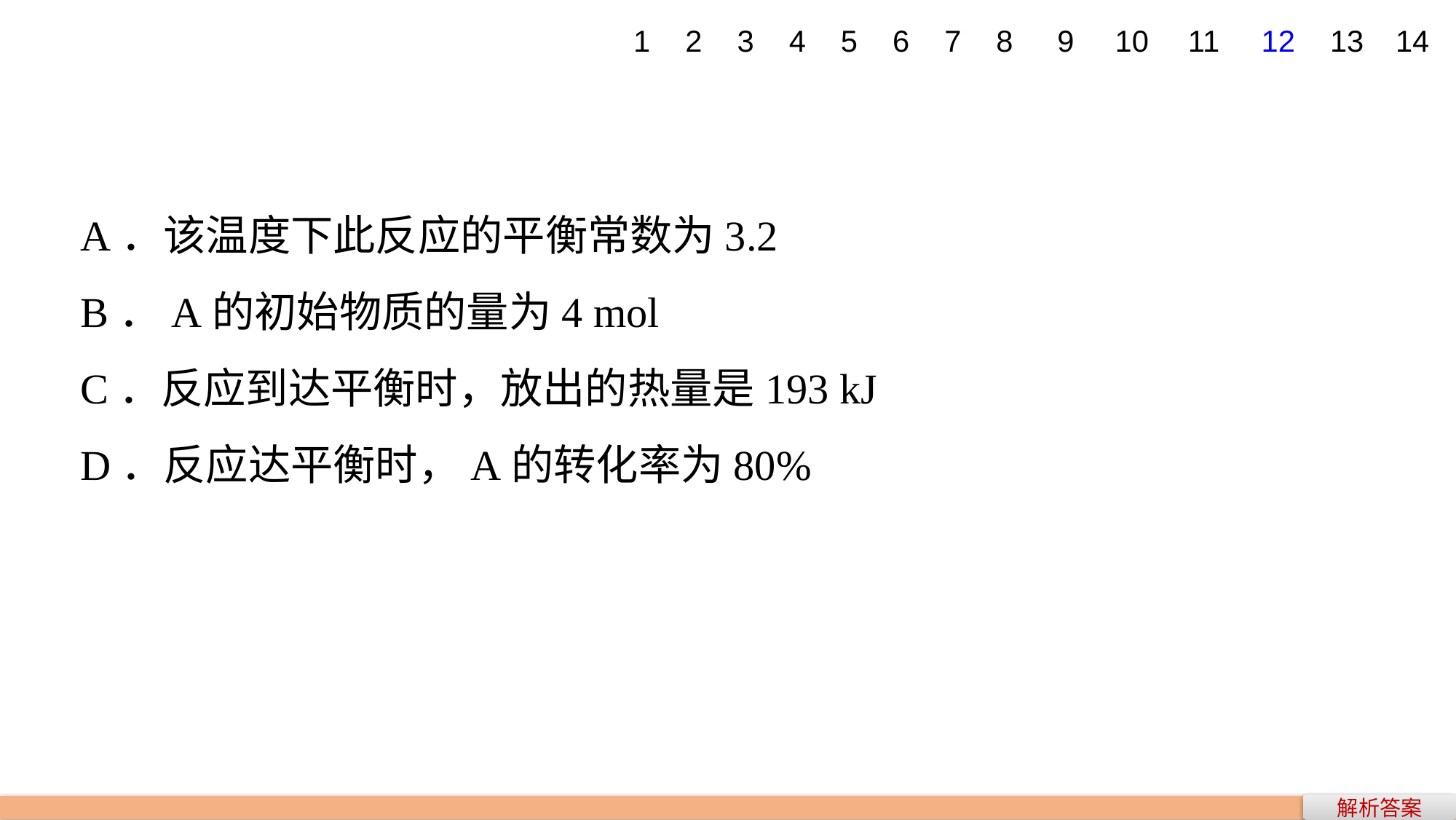

1
2
3
4
5
6
7
8
9
10
11
12
13
14
A．该温度下此反应的平衡常数为3.2
B．A的初始物质的量为4 mol
C．反应到达平衡时，放出的热量是193 kJ
D．反应达平衡时，A的转化率为80%
解析答案